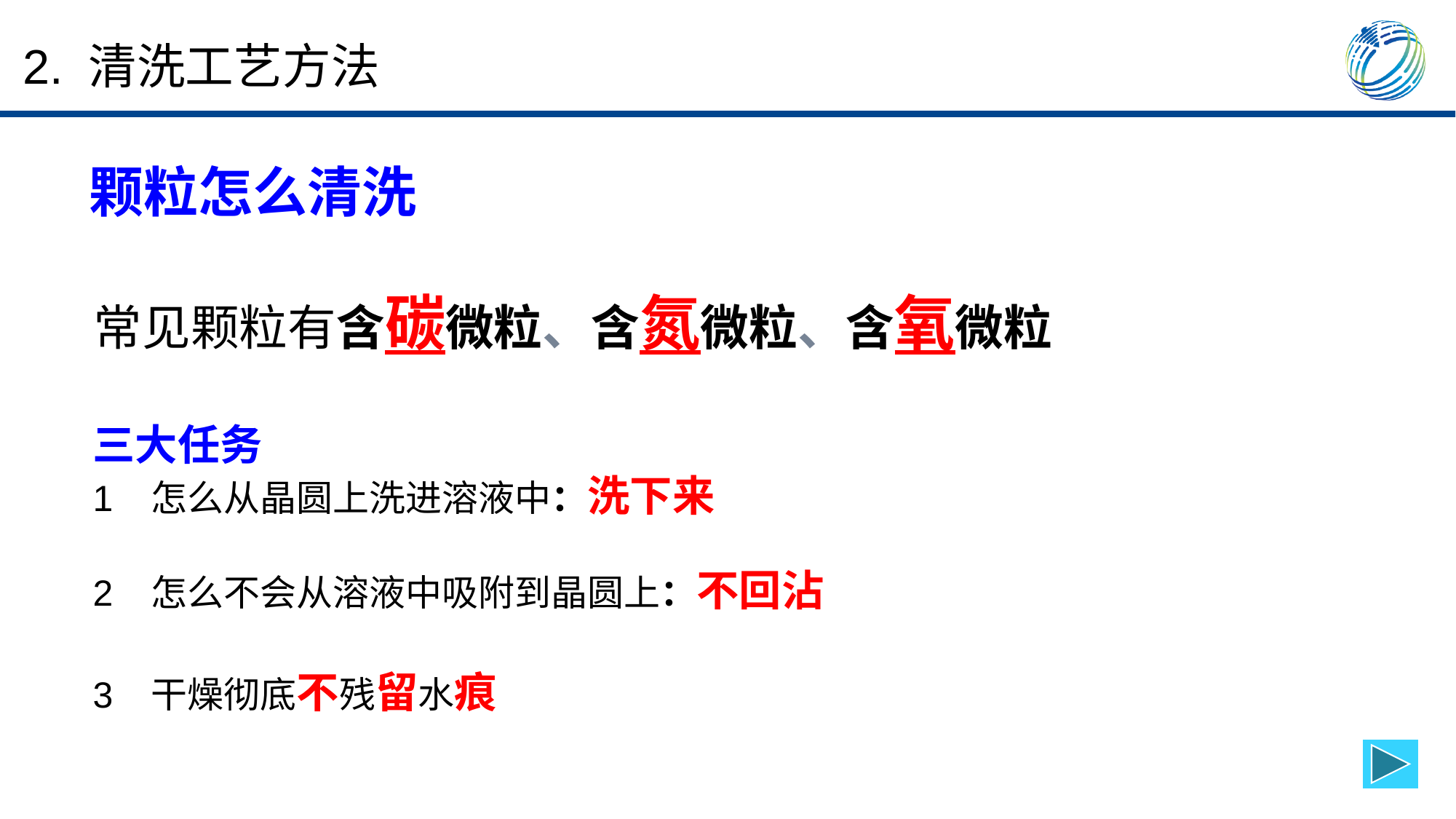

2. 清洗工艺方法
颗粒怎么清洗
常见颗粒有含碳微粒、含氮微粒、含氧微粒
三大任务
怎么从晶圆上洗进溶液中：洗下来

怎么不会从溶液中吸附到晶圆上：不回沾

干燥彻底不残留水痕